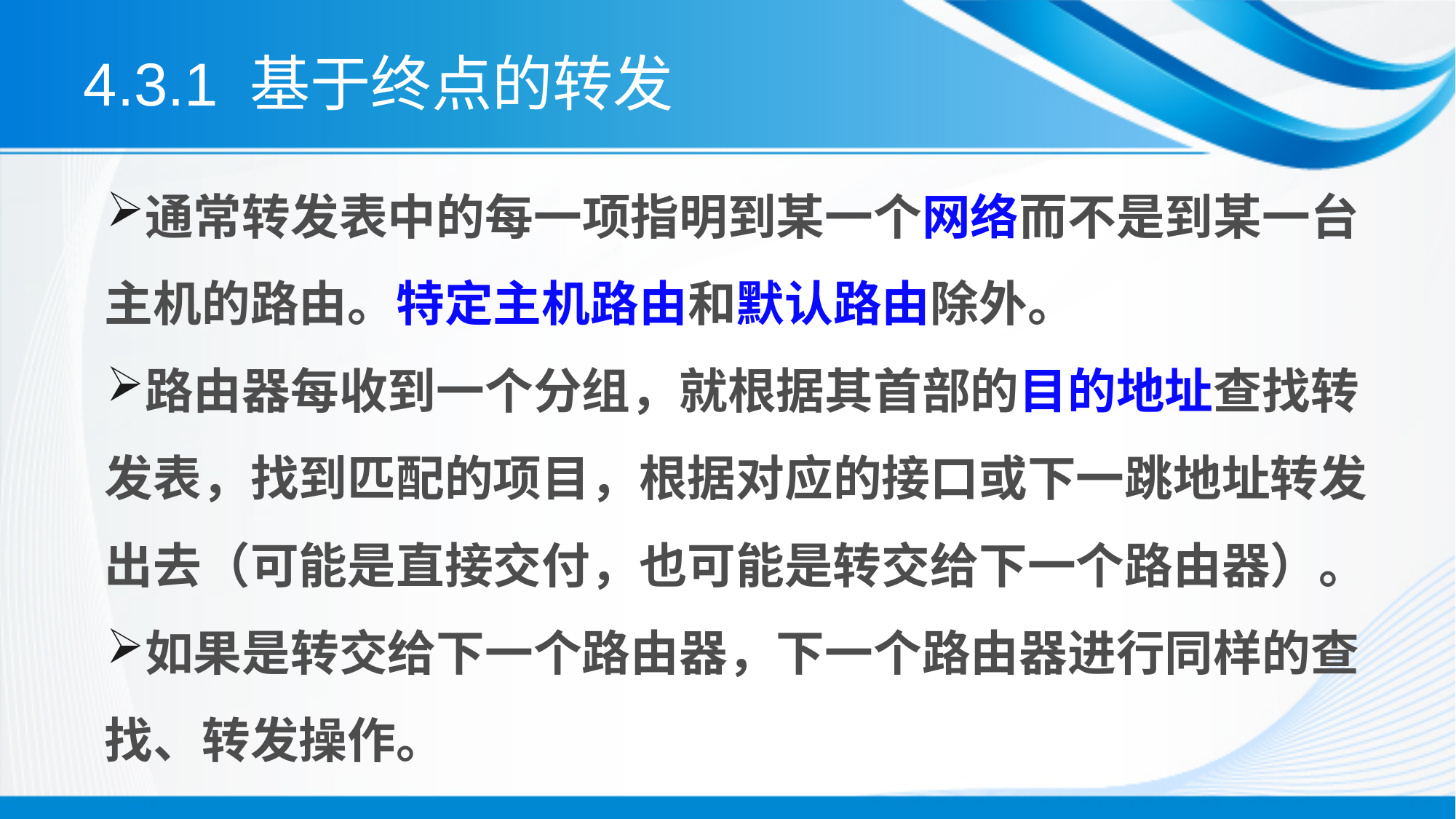

# 4.3.1 基于终点的转发
通常转发表中的每一项指明到某一个网络而不是到某一台主机的路由。特定主机路由和默认路由除外。
路由器每收到一个分组，就根据其首部的目的地址查找转发表，找到匹配的项目，根据对应的接口或下一跳地址转发出去（可能是直接交付，也可能是转交给下一个路由器）。
如果是转交给下一个路由器，下一个路由器进行同样的查找、转发操作。